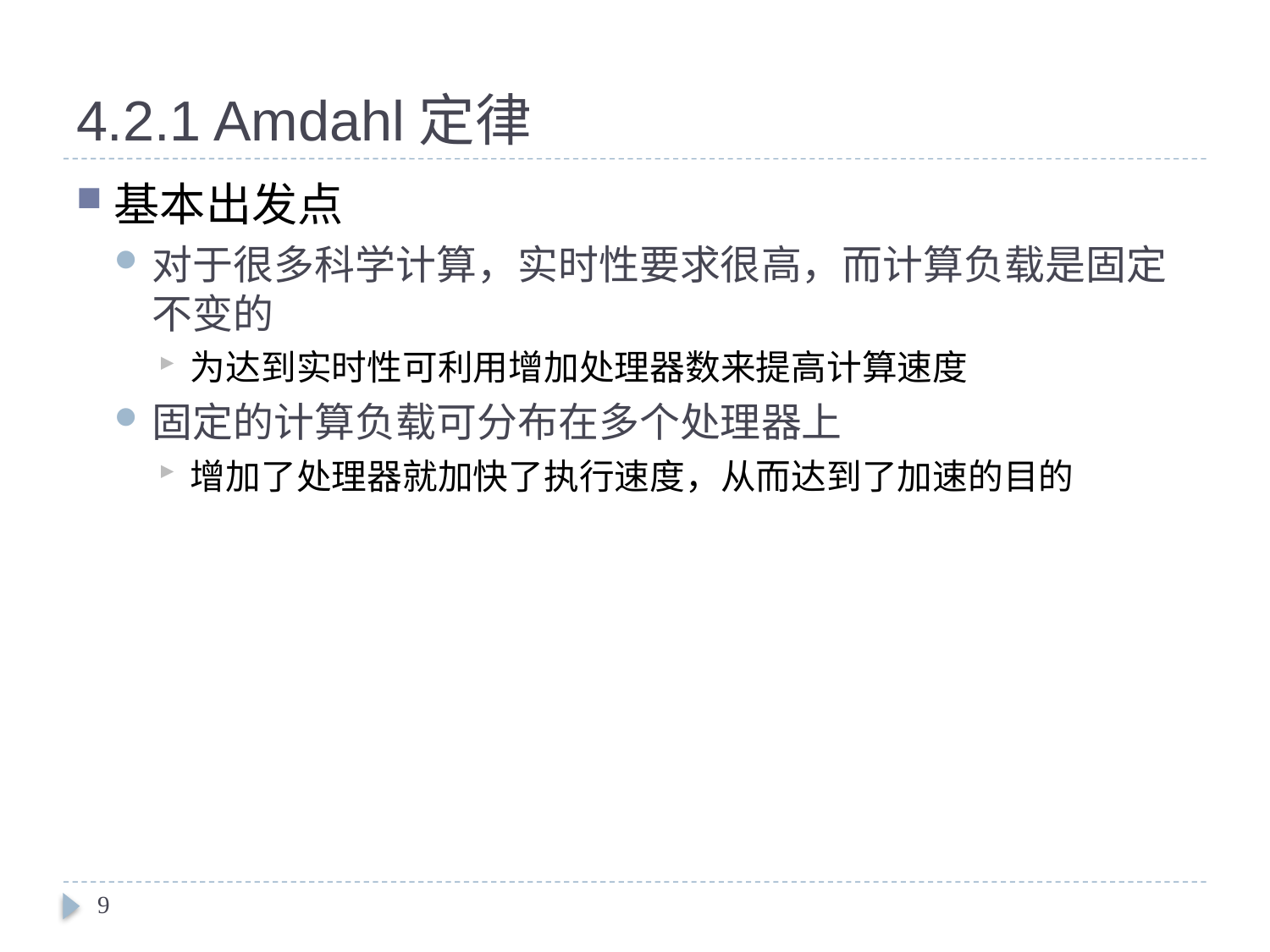

# 4.2.1 Amdahl定律
基本出发点
对于很多科学计算，实时性要求很高，而计算负载是固定不变的
为达到实时性可利用增加处理器数来提高计算速度
固定的计算负载可分布在多个处理器上
增加了处理器就加快了执行速度，从而达到了加速的目的
9